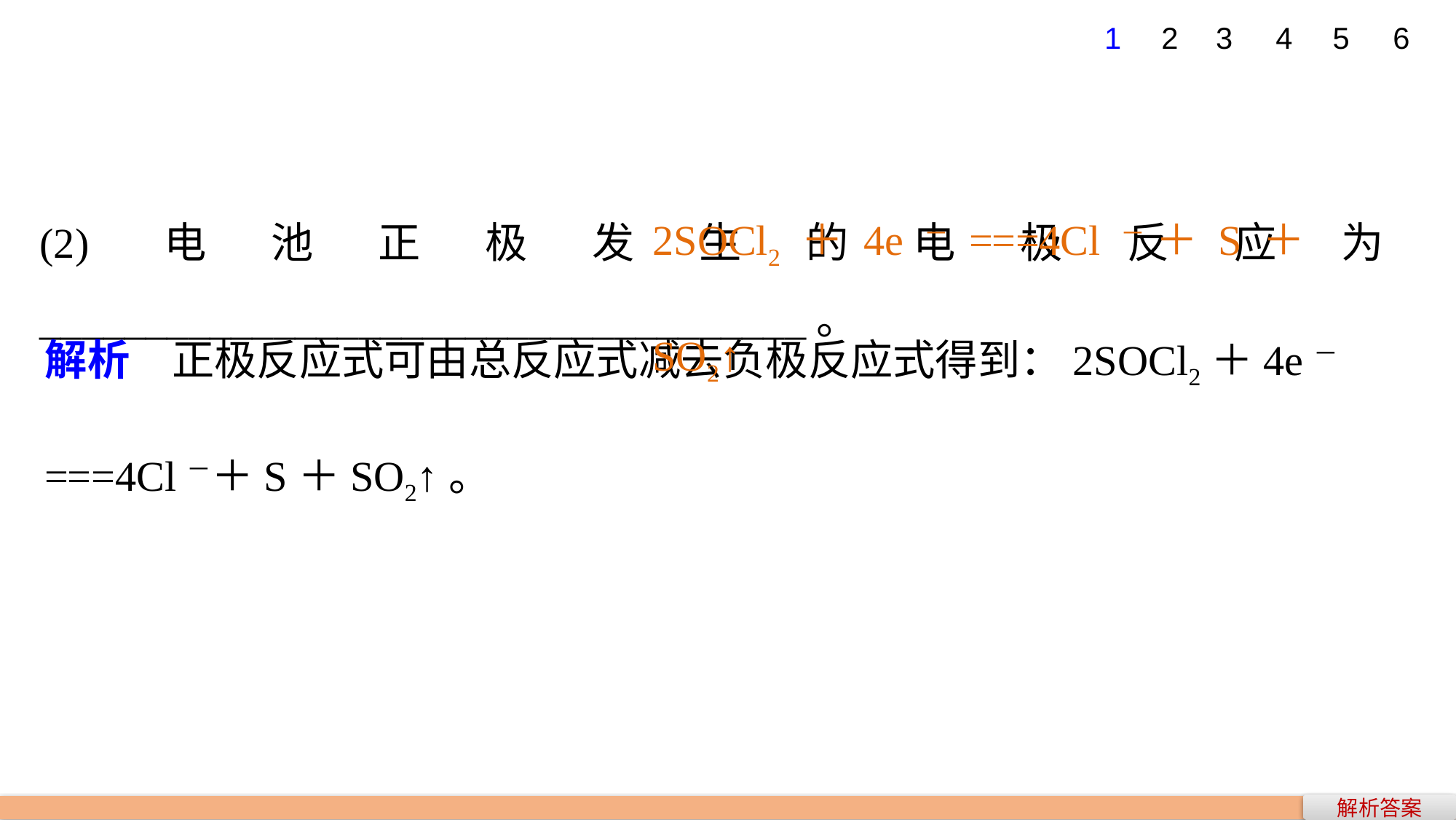

1
2
3
4
5
6
2SOCl2＋4e－===4Cl－＋S＋SO2↑
(2)电池正极发生的电极反应为____________________________________。
解析　正极反应式可由总反应式减去负极反应式得到：2SOCl2＋4e－===4Cl－＋S＋SO2↑。
解析答案